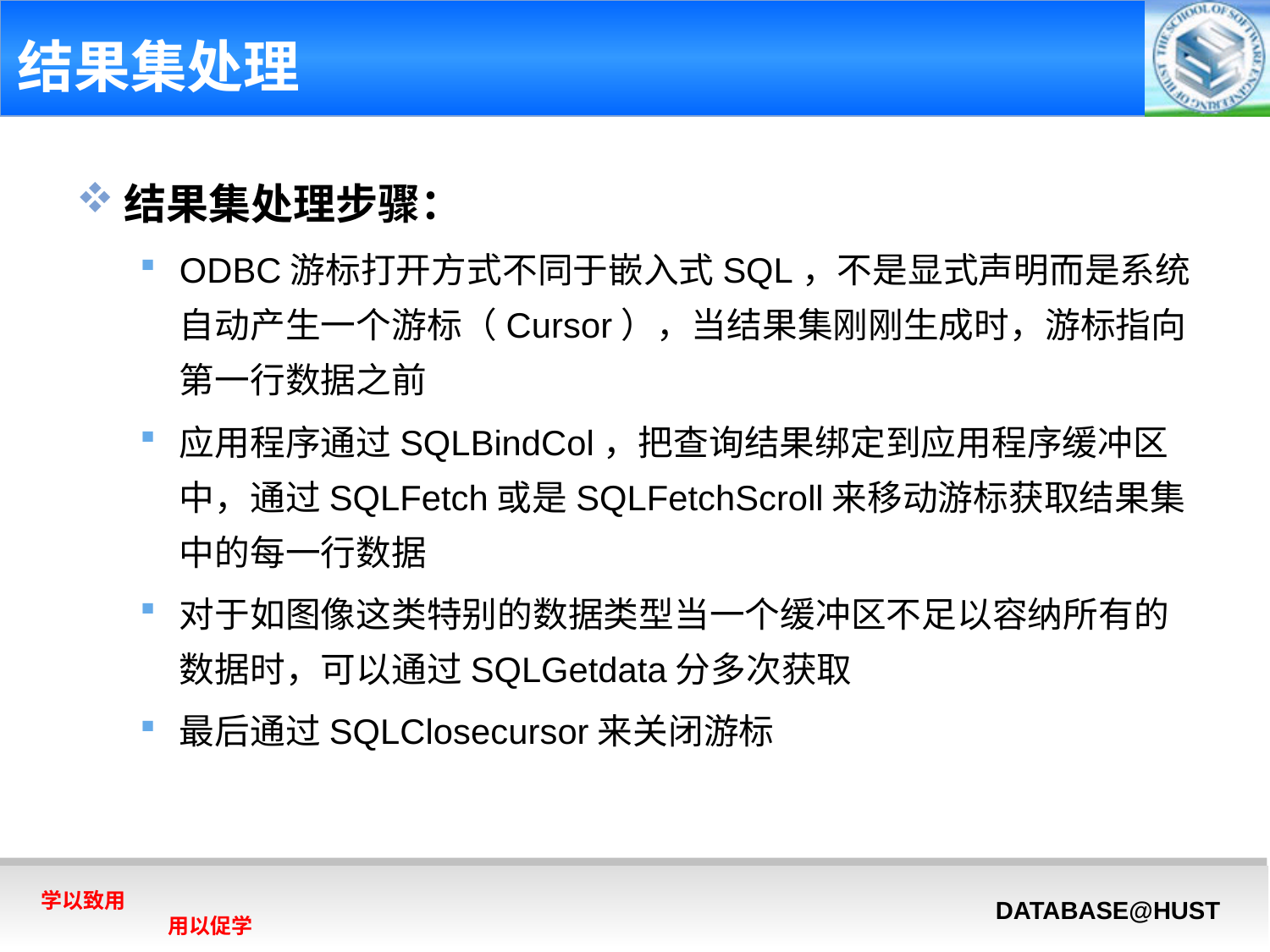

# 结果集处理
结果集处理步骤：
ODBC游标打开方式不同于嵌入式SQL，不是显式声明而是系统自动产生一个游标（Cursor），当结果集刚刚生成时，游标指向第一行数据之前
应用程序通过SQLBindCol，把查询结果绑定到应用程序缓冲区中，通过SQLFetch或是SQLFetchScroll来移动游标获取结果集中的每一行数据
对于如图像这类特别的数据类型当一个缓冲区不足以容纳所有的数据时，可以通过SQLGetdata分多次获取
最后通过SQLClosecursor来关闭游标